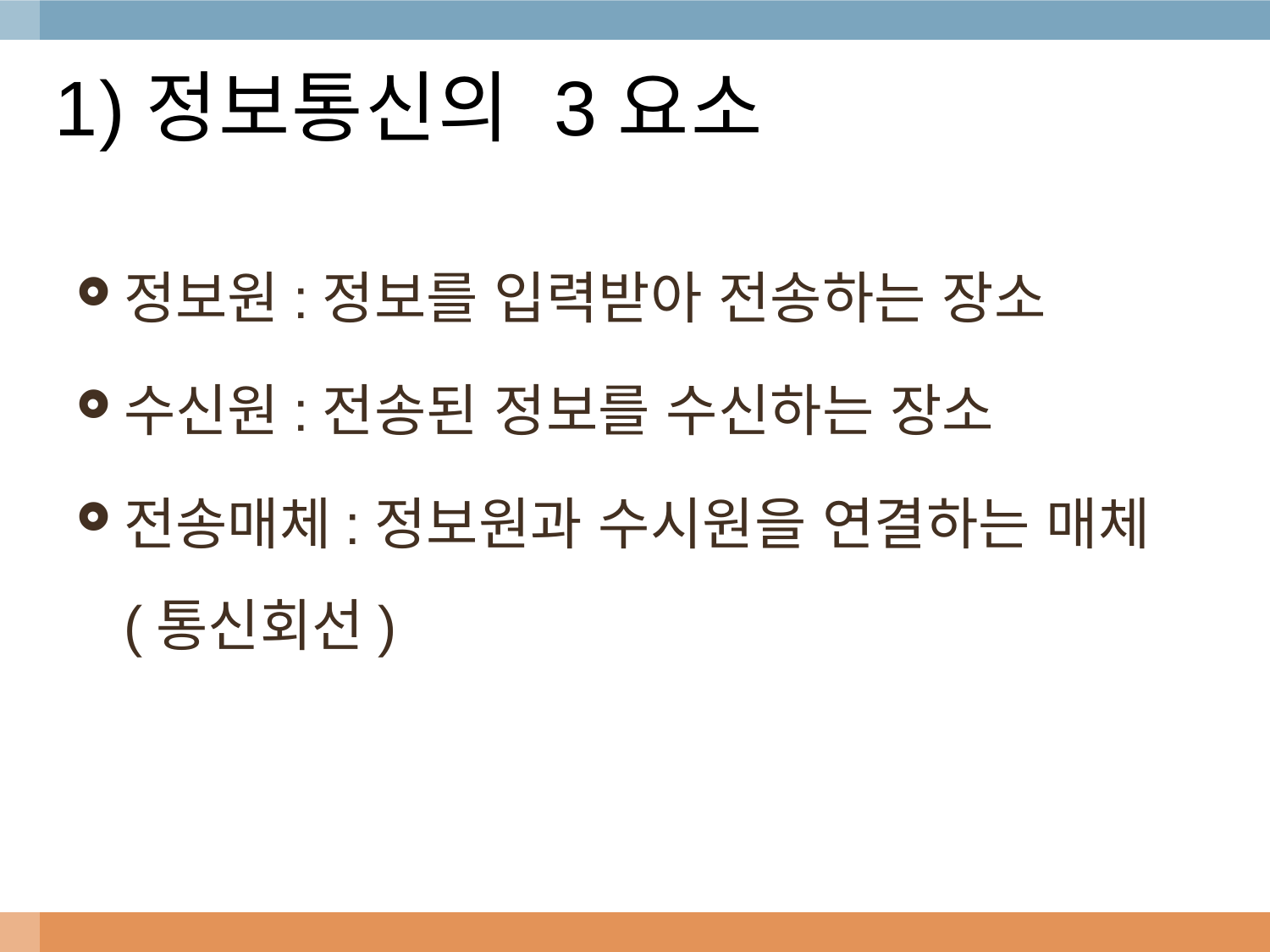

# 1)정보통신의 3요소
정보원:정보를 입력받아 전송하는 장소
수신원:전송된 정보를 수신하는 장소
전송매체:정보원과 수시원을 연결하는 매체(통신회선)